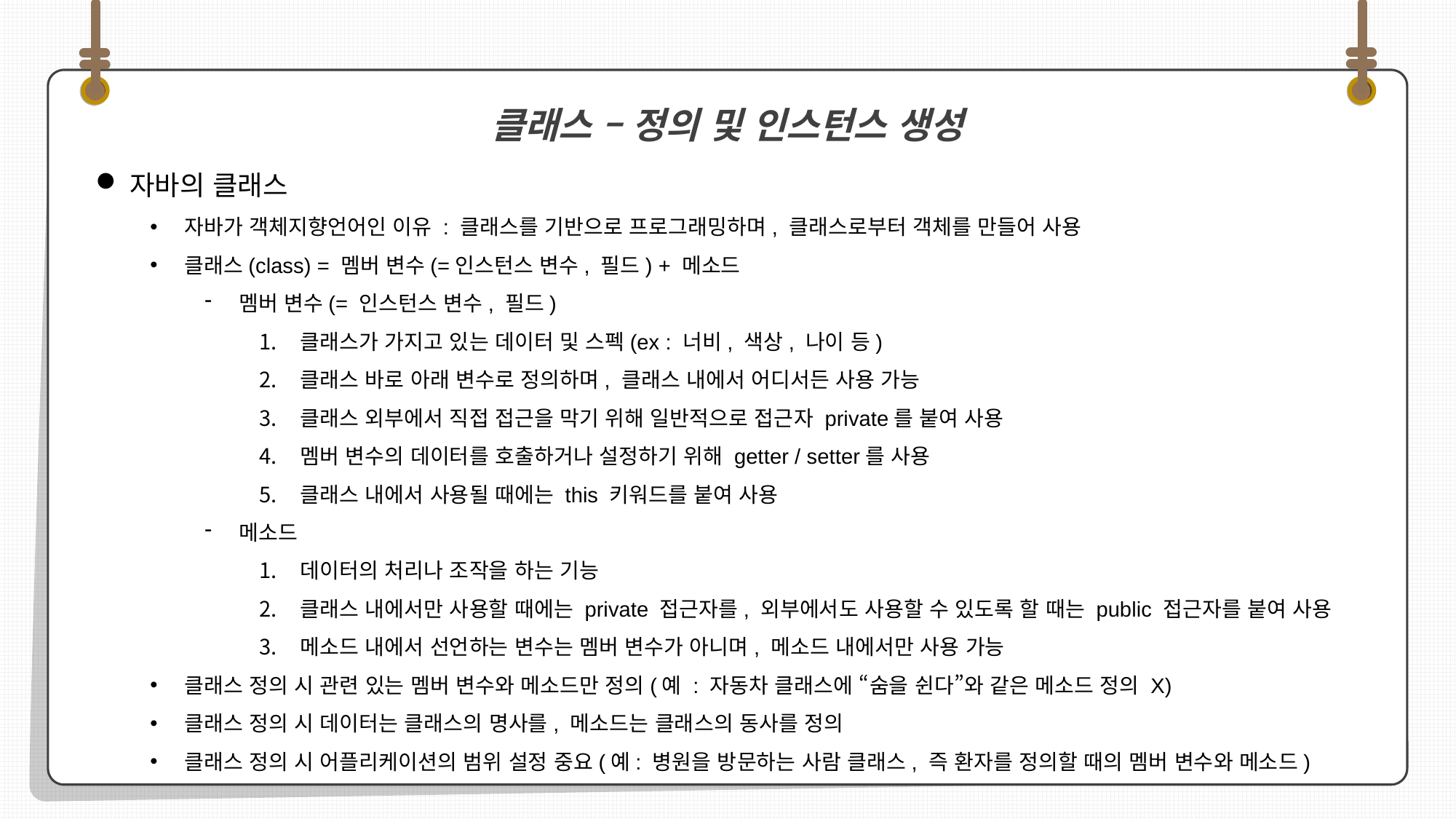

자바의 클래스
자바가 객체지향언어인 이유 : 클래스를 기반으로 프로그래밍하며, 클래스로부터 객체를 만들어 사용
클래스(class) = 멤버 변수(=인스턴스 변수, 필드) + 메소드
멤버 변수(= 인스턴스 변수, 필드)
클래스가 가지고 있는 데이터 및 스펙(ex : 너비, 색상, 나이 등)
클래스 바로 아래 변수로 정의하며, 클래스 내에서 어디서든 사용 가능
클래스 외부에서 직접 접근을 막기 위해 일반적으로 접근자 private를 붙여 사용
멤버 변수의 데이터를 호출하거나 설정하기 위해 getter / setter를 사용
클래스 내에서 사용될 때에는 this 키워드를 붙여 사용
메소드
데이터의 처리나 조작을 하는 기능
클래스 내에서만 사용할 때에는 private 접근자를, 외부에서도 사용할 수 있도록 할 때는 public 접근자를 붙여 사용
메소드 내에서 선언하는 변수는 멤버 변수가 아니며, 메소드 내에서만 사용 가능
클래스 정의 시 관련 있는 멤버 변수와 메소드만 정의(예 : 자동차 클래스에 “숨을 쉰다”와 같은 메소드 정의 X)
클래스 정의 시 데이터는 클래스의 명사를, 메소드는 클래스의 동사를 정의
클래스 정의 시 어플리케이션의 범위 설정 중요(예: 병원을 방문하는 사람 클래스, 즉 환자를 정의할 때의 멤버 변수와 메소드)
클래스 – 정의 및 인스턴스 생성